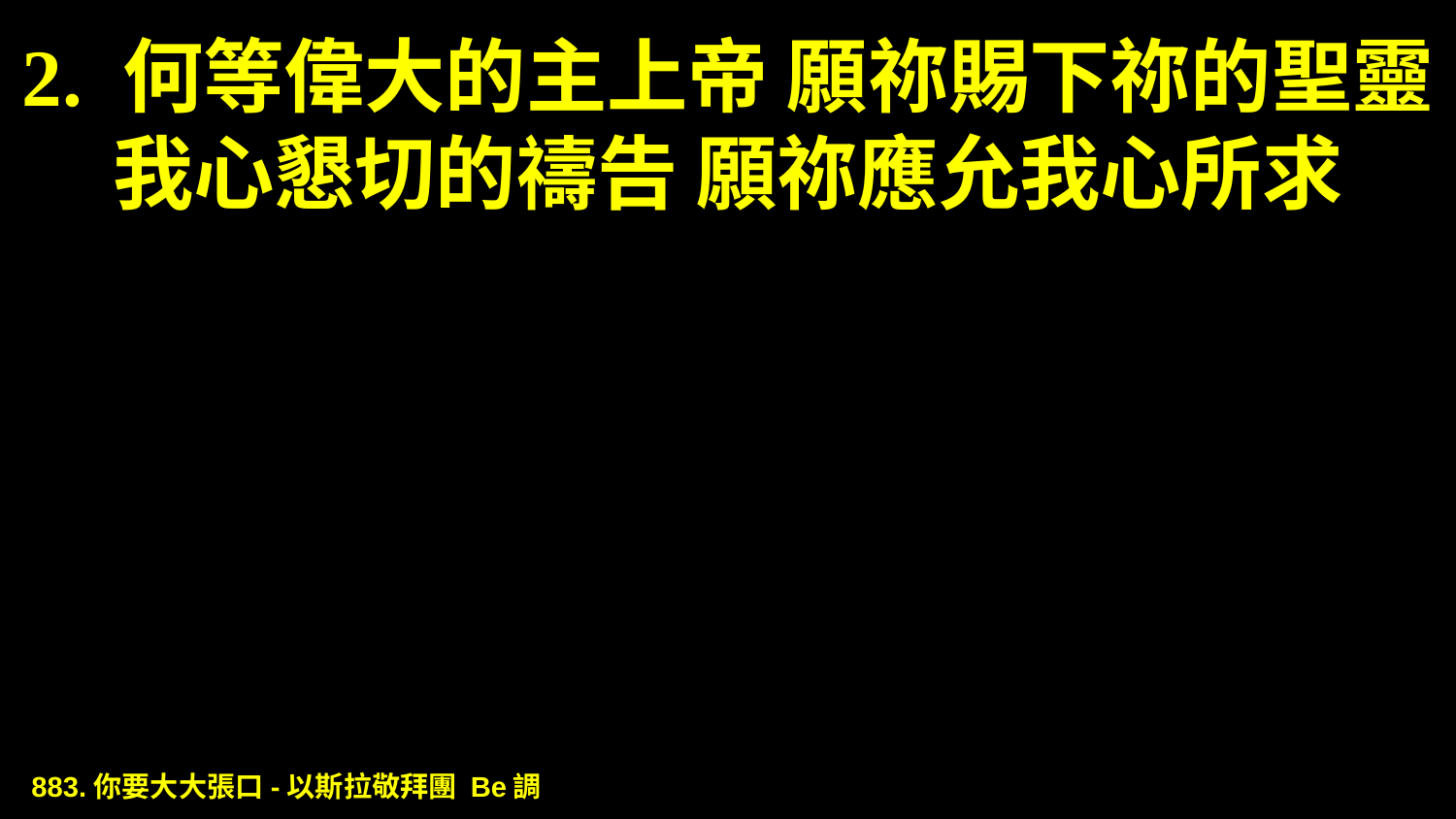

# 2. 何等偉大的主上帝 願祢賜下祢的聖靈 我心懇切的禱告 願祢應允我心所求
883.你要大大張口-以斯拉敬拜團 Be調